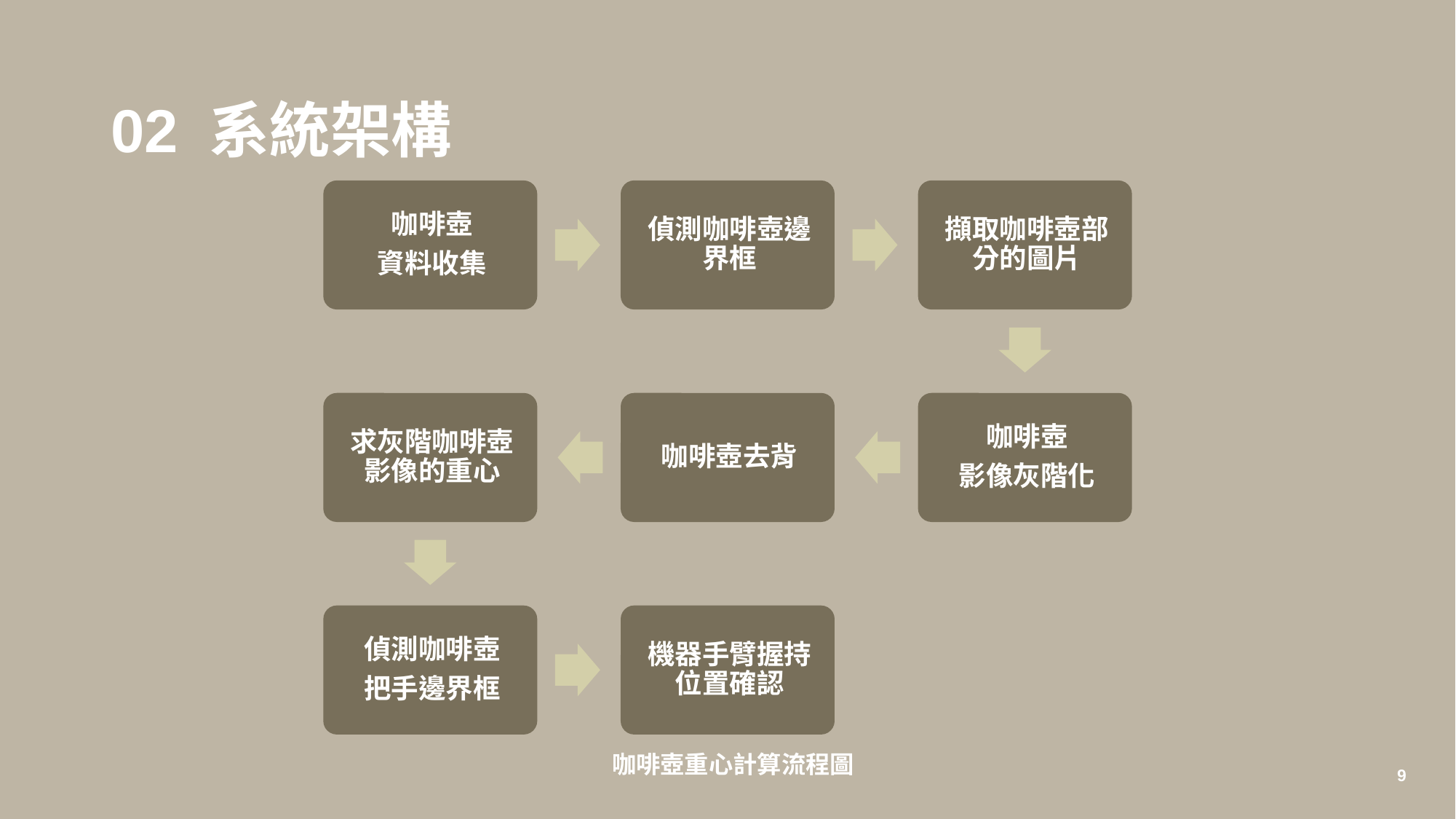

02 系統架構
咖啡壺
資料收集

偵測咖啡壺邊界框

擷取咖啡壺部分的圖片

咖啡壺
影像灰階化

咖啡壺去背

求灰階咖啡壺影像的重心

偵測咖啡壺
把手邊界框

機器手臂握持位置確認
 咖啡壺重心計算流程圖
9